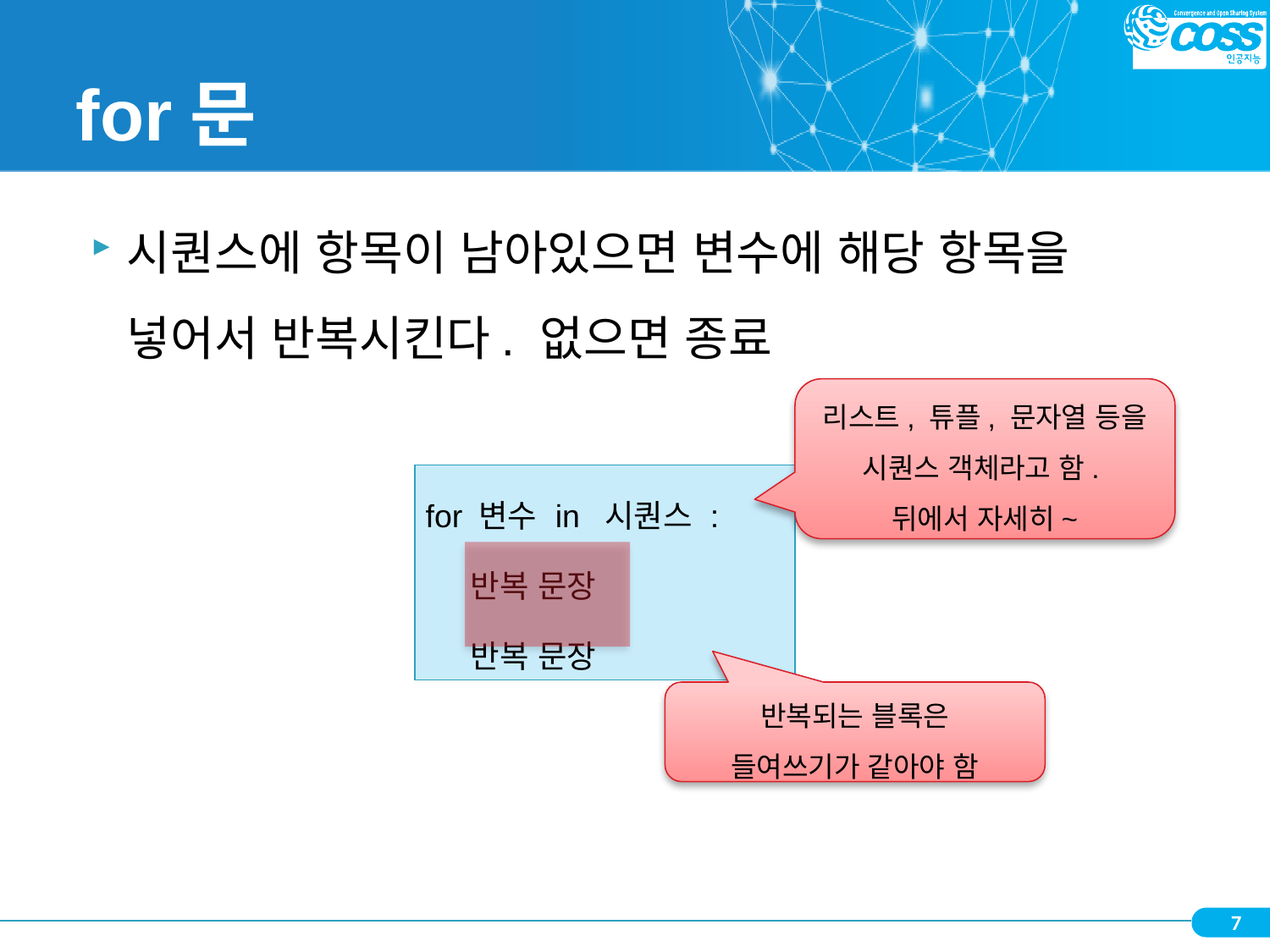

# for문
시퀀스에 항목이 남아있으면 변수에 해당 항목을 넣어서 반복시킨다. 없으면 종료
리스트, 튜플, 문자열 등을
시퀀스 객체라고 함.
뒤에서 자세히~
| for 변수 in 시퀀스 : 반복 문장 반복 문장 |
| --- |

반복되는 블록은
들여쓰기가 같아야 함